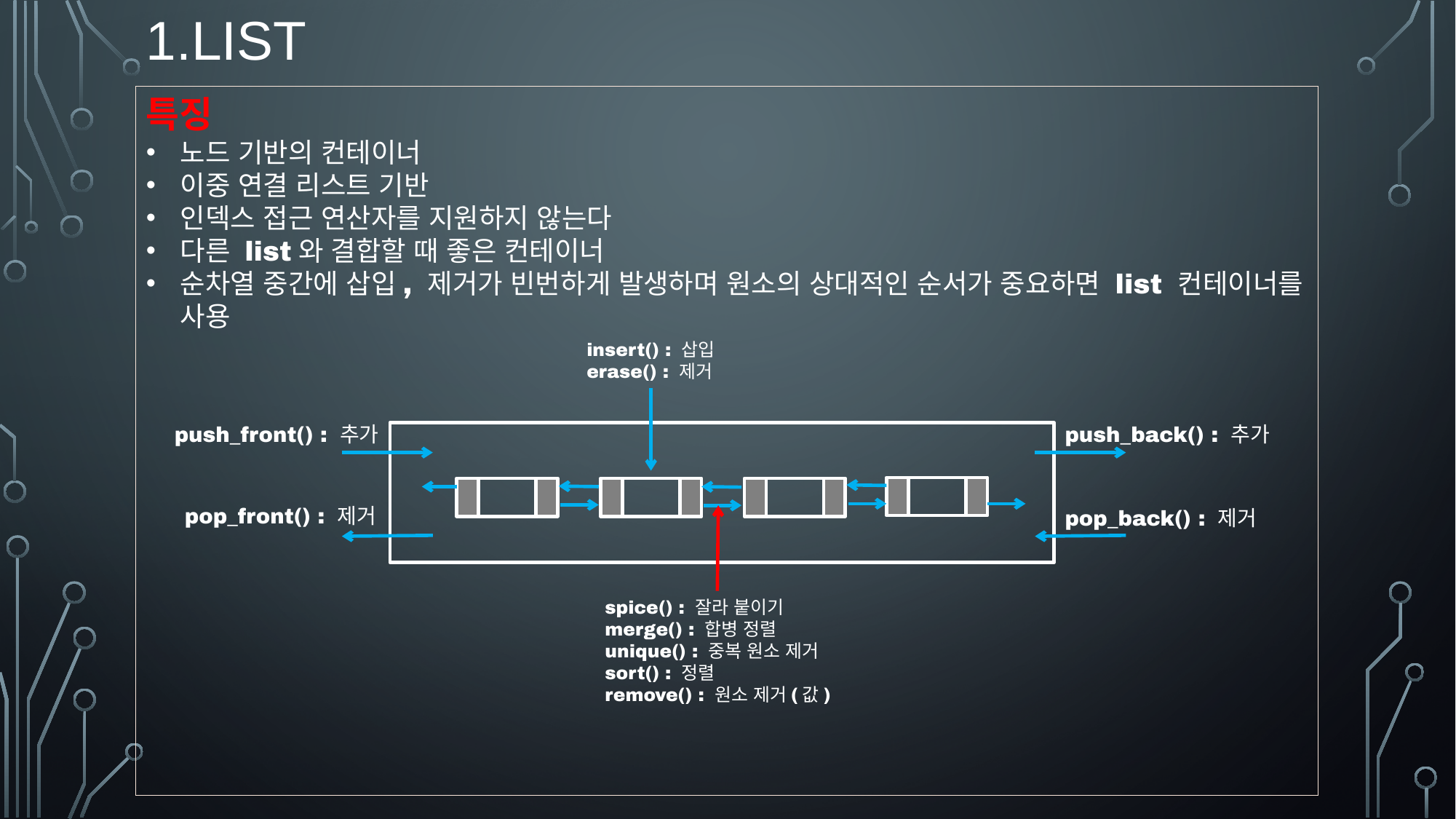

# 1.LIST
특징
노드 기반의 컨테이너
이중 연결 리스트 기반
인덱스 접근 연산자를 지원하지 않는다
다른 list와 결합할 때 좋은 컨테이너
순차열 중간에 삽입, 제거가 빈번하게 발생하며 원소의 상대적인 순서가 중요하면 list 컨테이너를 사용

insert() : 삽입
erase() : 제거
push_front() : 추가
push_back() : 추가

pop_front() : 제거
pop_back() : 제거
spice() : 잘라 붙이기
merge() : 합병 정렬
unique() : 중복 원소 제거
sort() : 정렬
remove() : 원소 제거(값)